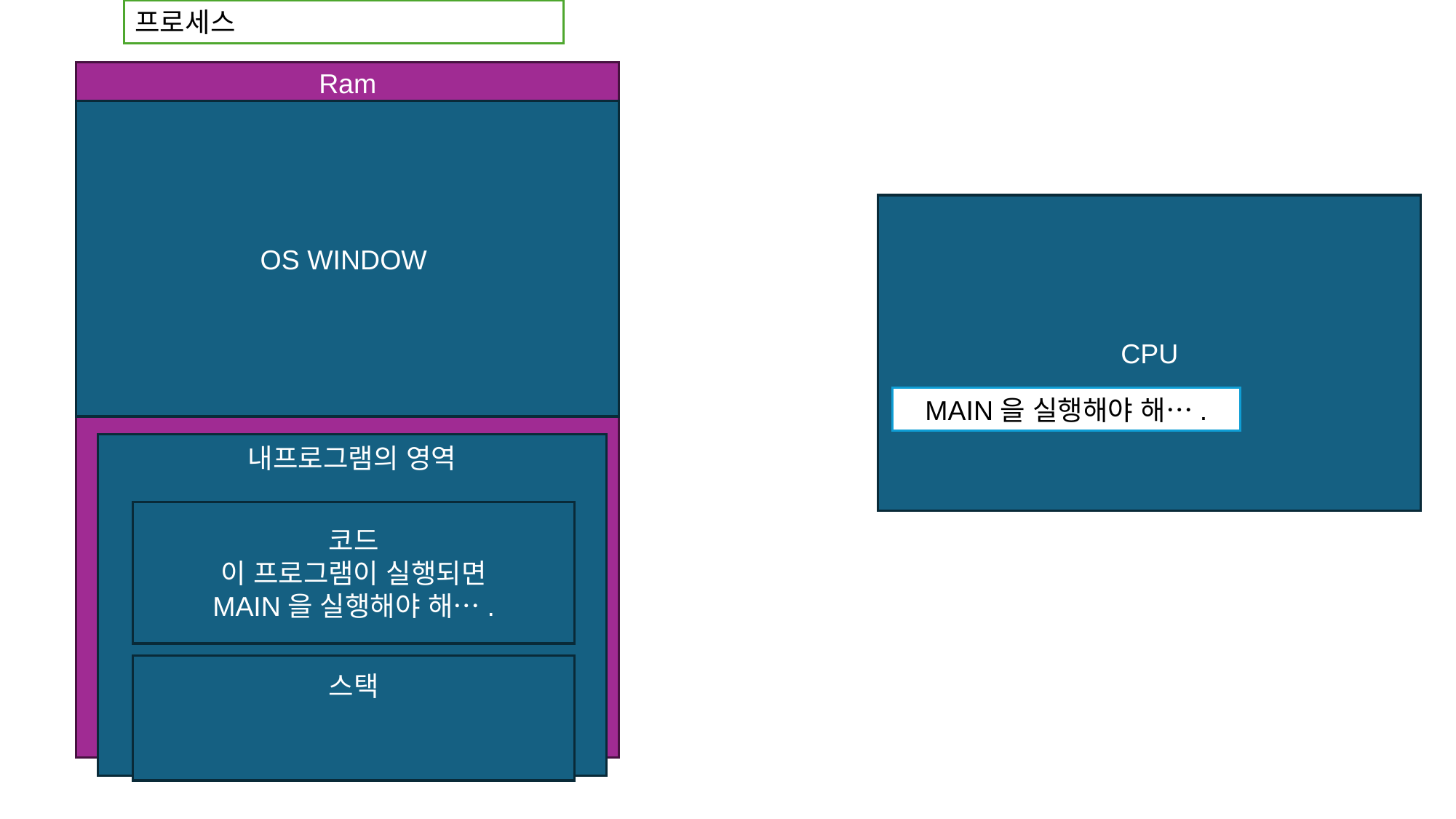

프로세스
Ram

OS WINDOW
CPU
MAIN을 실행해야 해….
내프로그램의 영역

코드
이 프로그램이 실행되면
MAIN을 실행해야 해….
스택